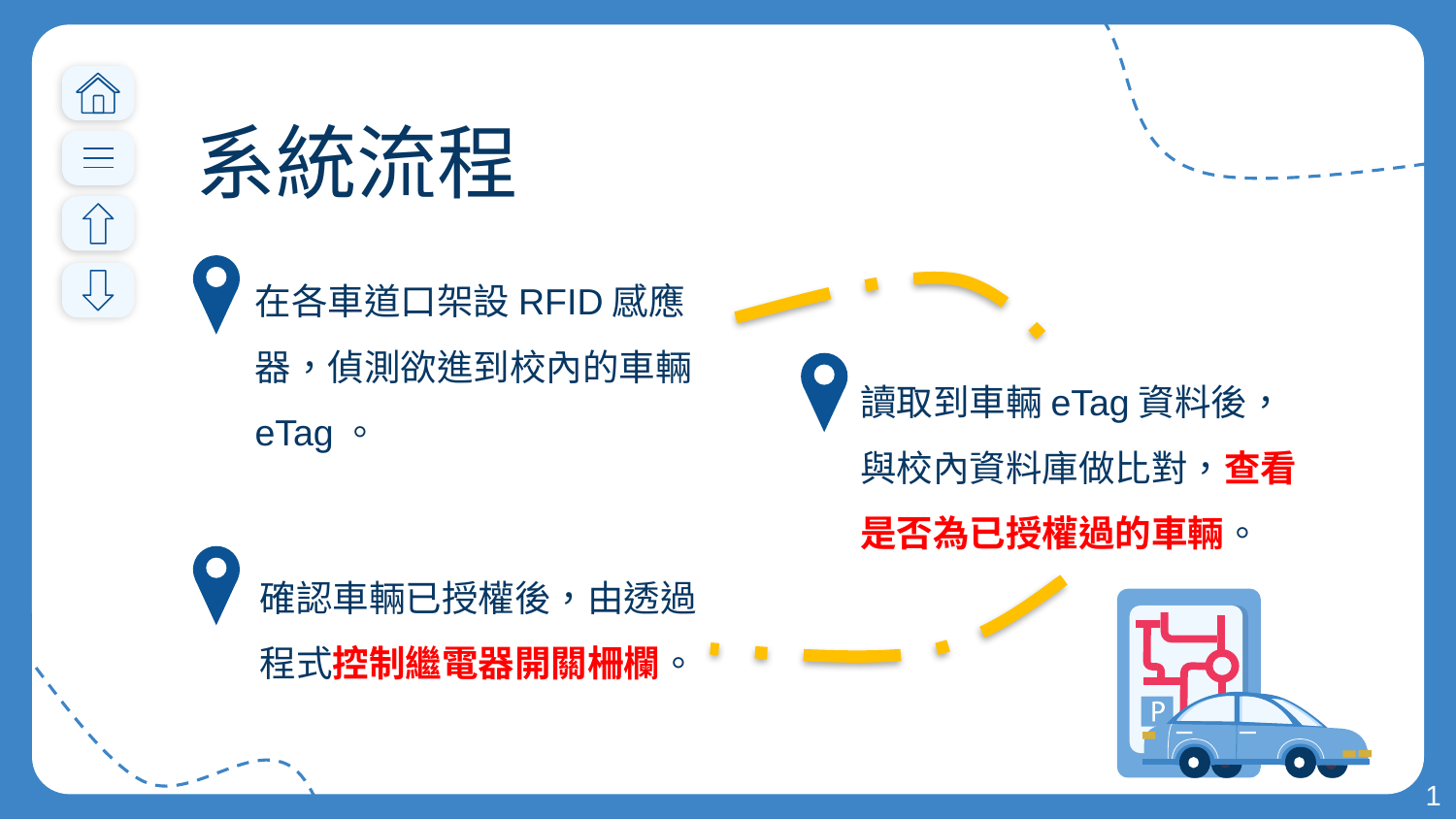

# 系統流程

在各車道口架設RFID感應器，偵測欲進到校內的車輛eTag。

讀取到車輛eTag資料後，與校內資料庫做比對，查看是否為已授權過的車輛。

確認車輛已授權後，由透過程式控制繼電器開關柵欄。

1